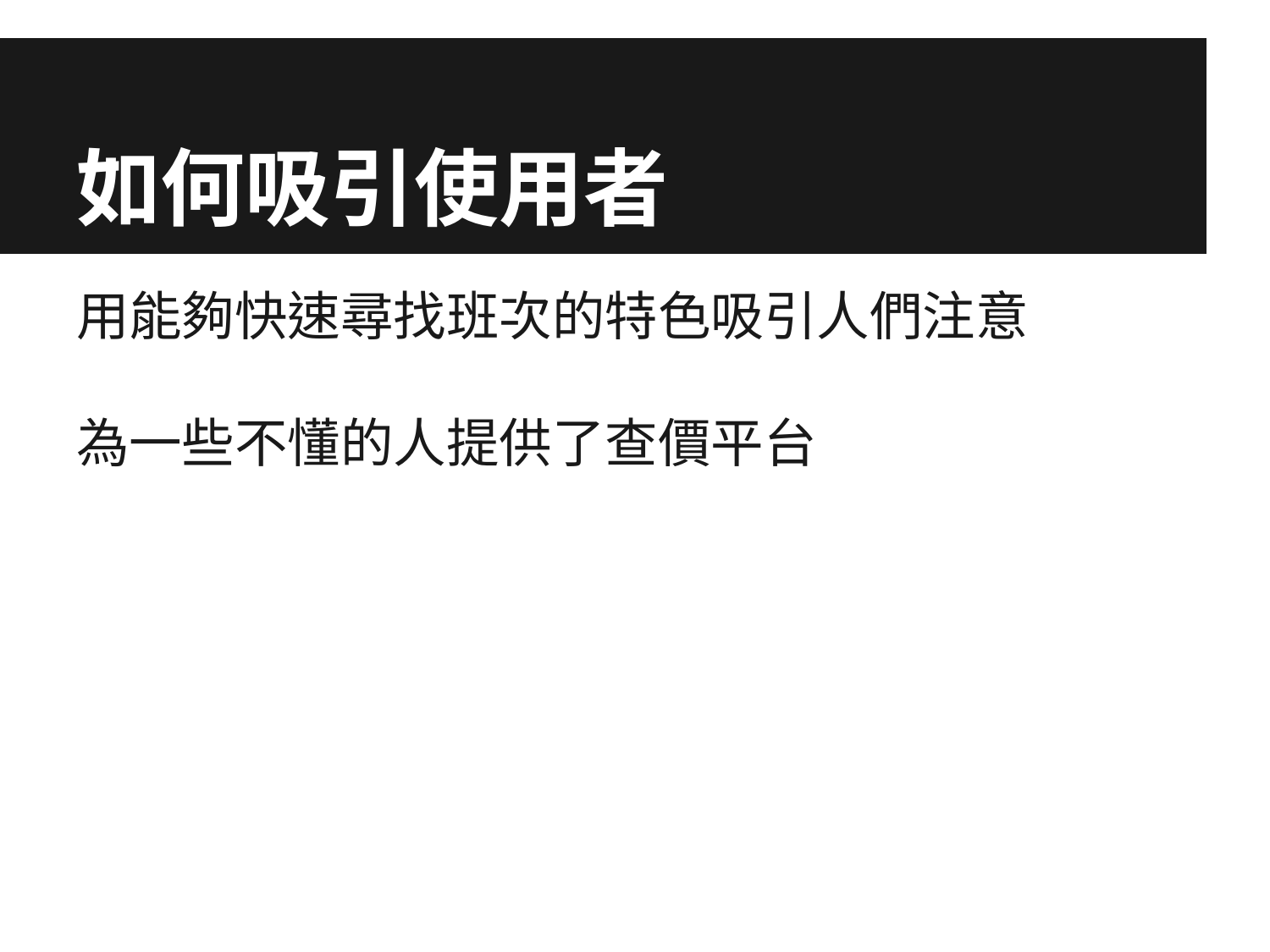

# 如何吸引使用者
用能夠快速尋找班次的特色吸引人們注意

為一些不懂的人提供了查價平台